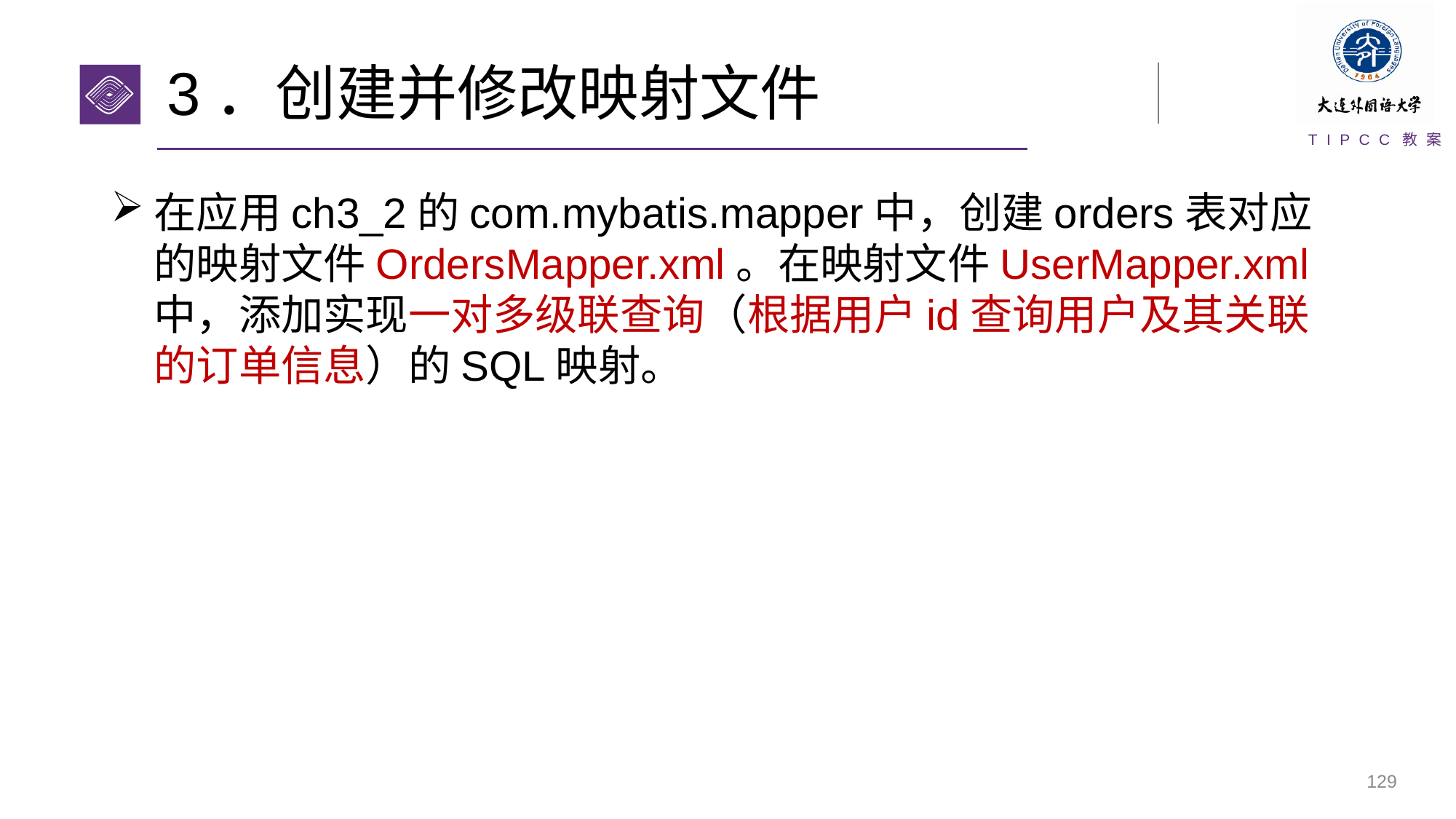

# 3．创建并修改映射文件
在应用ch3_2的com.mybatis.mapper中，创建orders表对应的映射文件OrdersMapper.xml。在映射文件UserMapper.xml中，添加实现一对多级联查询（根据用户id查询用户及其关联的订单信息）的SQL映射。
129